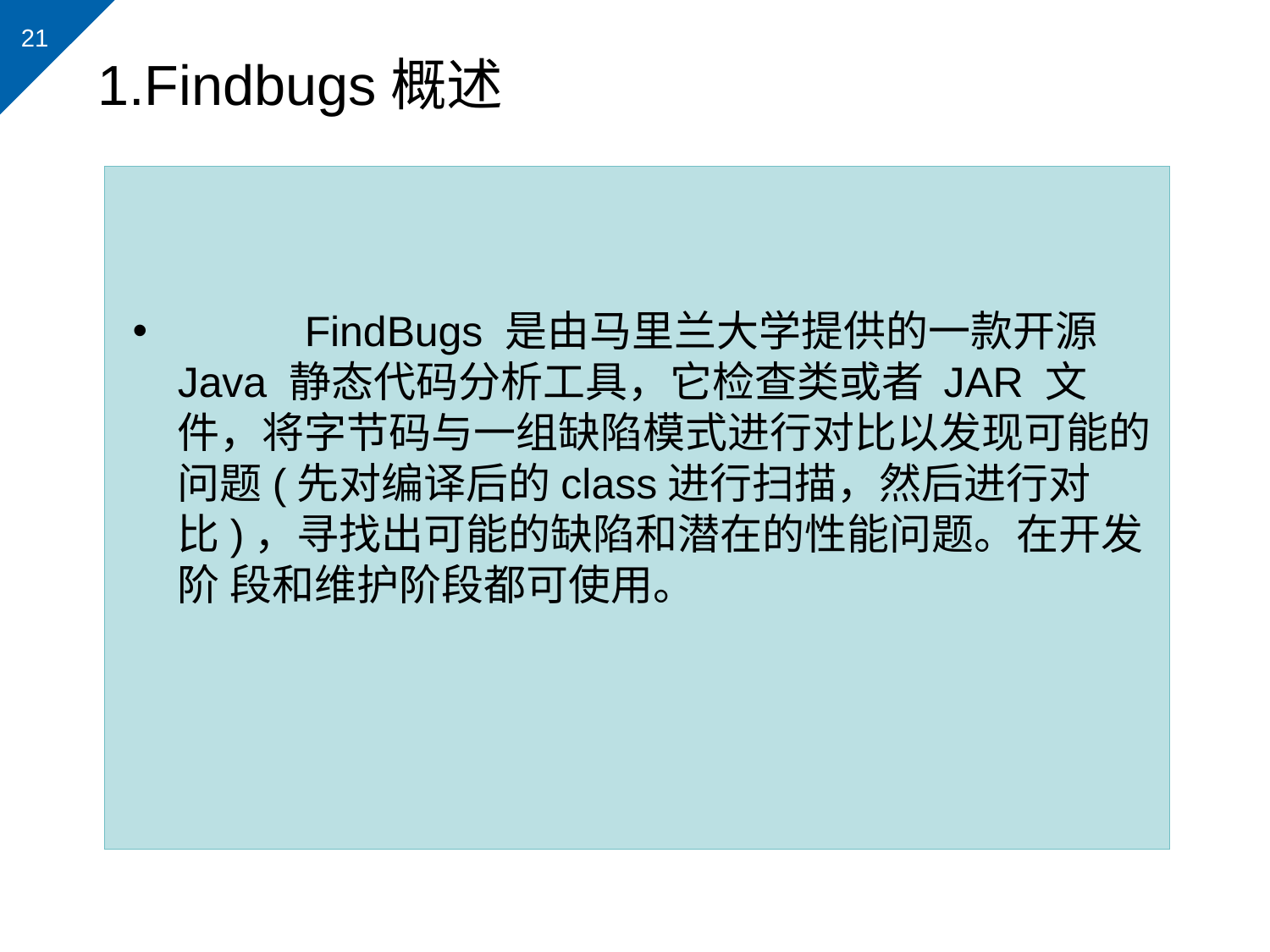

1.Findbugs概述
	FindBugs 是由马里兰大学提供的一款开源 Java 静态代码分析工具，它检查类或者 JAR 文件，将字节码与一组缺陷模式进行对比以发现可能的问题(先对编译后的class进行扫描，然后进行对比)，寻找出可能的缺陷和潜在的性能问题。在开发阶 段和维护阶段都可使用。